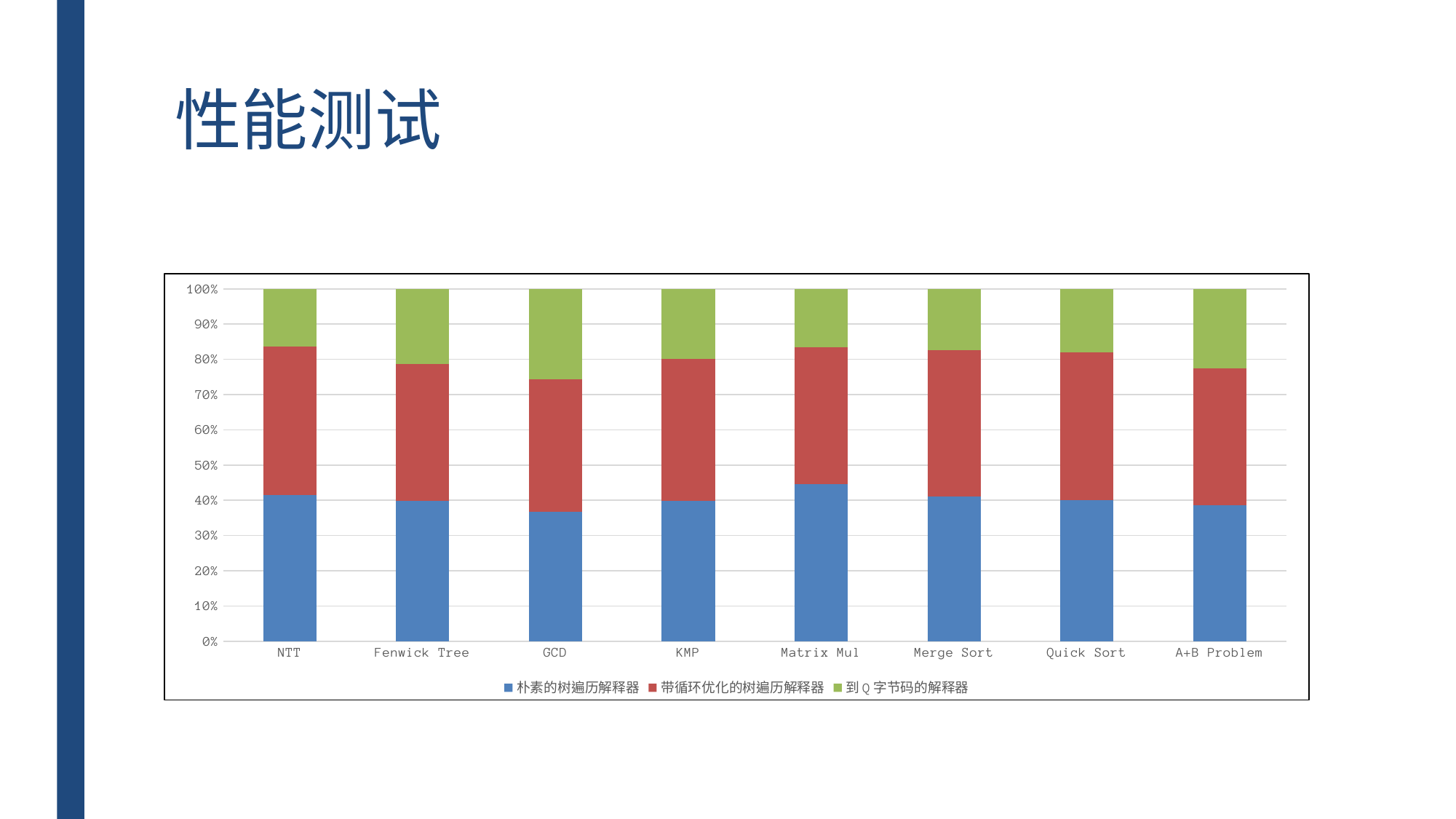

# 性能测试

### Chart

| Category | 朴素的树遍历解释器 | 带循环优化的树遍历解释器 | 到Q字节码的解释器 |
|---|---|---|---|
| NTT | 1.2 | 1.22 | 0.474 |
| Fenwick Tree | 1.13 | 1.11 | 0.604 |
| GCD | 0.189 | 0.193 | 0.132 |
| KMP | 2.73 | 2.75 | 1.36 |
| Matrix Mul | 9.07 | 7.89 | 3.38 |
| Merge Sort | 3.07 | 3.11 | 1.3 |
| Quick Sort | 1.47 | 1.54 | 0.665 |
| A+B Problem | 0.258 | 0.259 | 0.15 |